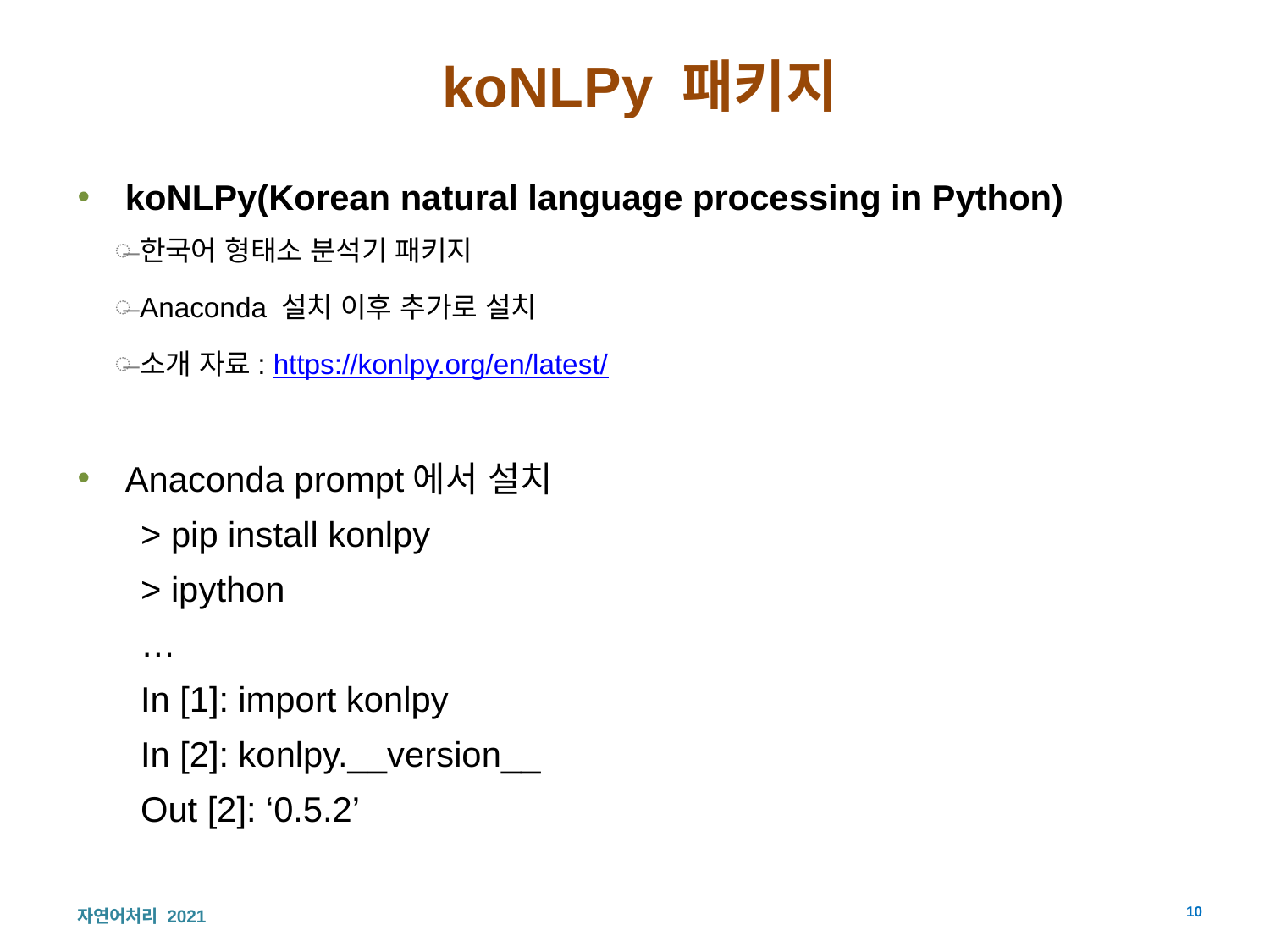

# koNLPy 패키지
koNLPy(Korean natural language processing in Python)
한국어 형태소 분석기 패키지
Anaconda 설치 이후 추가로 설치
소개 자료: https://konlpy.org/en/latest/

Anaconda prompt에서 설치
> pip install konlpy
> ipython
…
In [1]: import konlpy
In [2]: konlpy.__version__
Out [2]: ‘0.5.2’